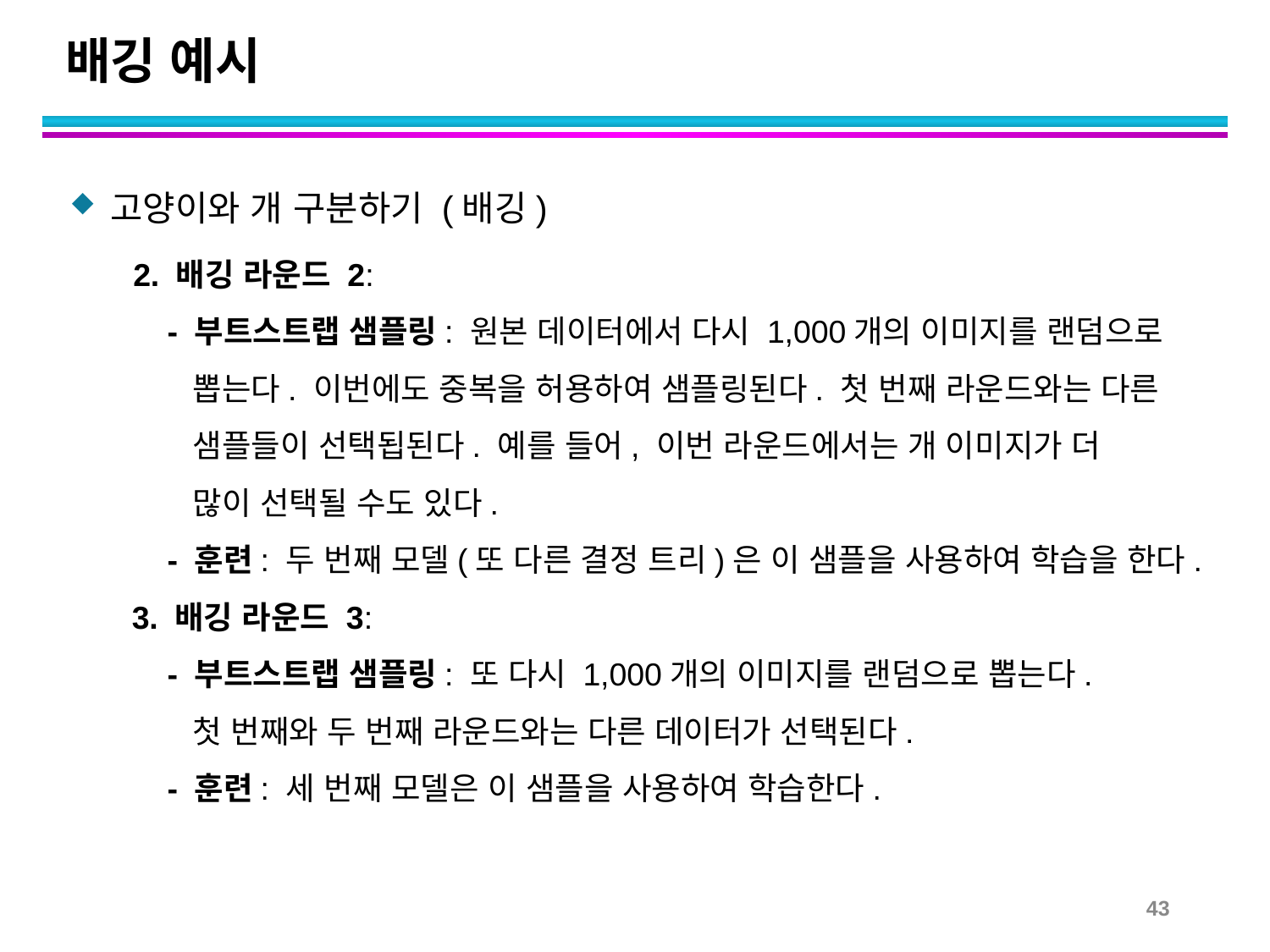

# 배깅 예시
고양이와 개 구분하기 (배깅)
2. 배깅 라운드 2:
           - 부트스트랩 샘플링: 원본 데이터에서 다시 1,000개의 이미지를 랜덤으로
             뽑는다. 이번에도 중복을 허용하여 샘플링된다. 첫 번째 라운드와는 다른
             샘플들이 선택됩된다. 예를 들어, 이번 라운드에서는 개 이미지가 더
             많이 선택될 수도 있다.
           - 훈련: 두 번째 모델(또 다른 결정 트리)은 이 샘플을 사용하여 학습을 한다.
       3. 배깅 라운드 3:
           - 부트스트랩 샘플링: 또 다시 1,000개의 이미지를 랜덤으로 뽑는다.
             첫 번째와 두 번째 라운드와는 다른 데이터가 선택된다.
           - 훈련: 세 번째 모델은 이 샘플을 사용하여 학습한다.

43